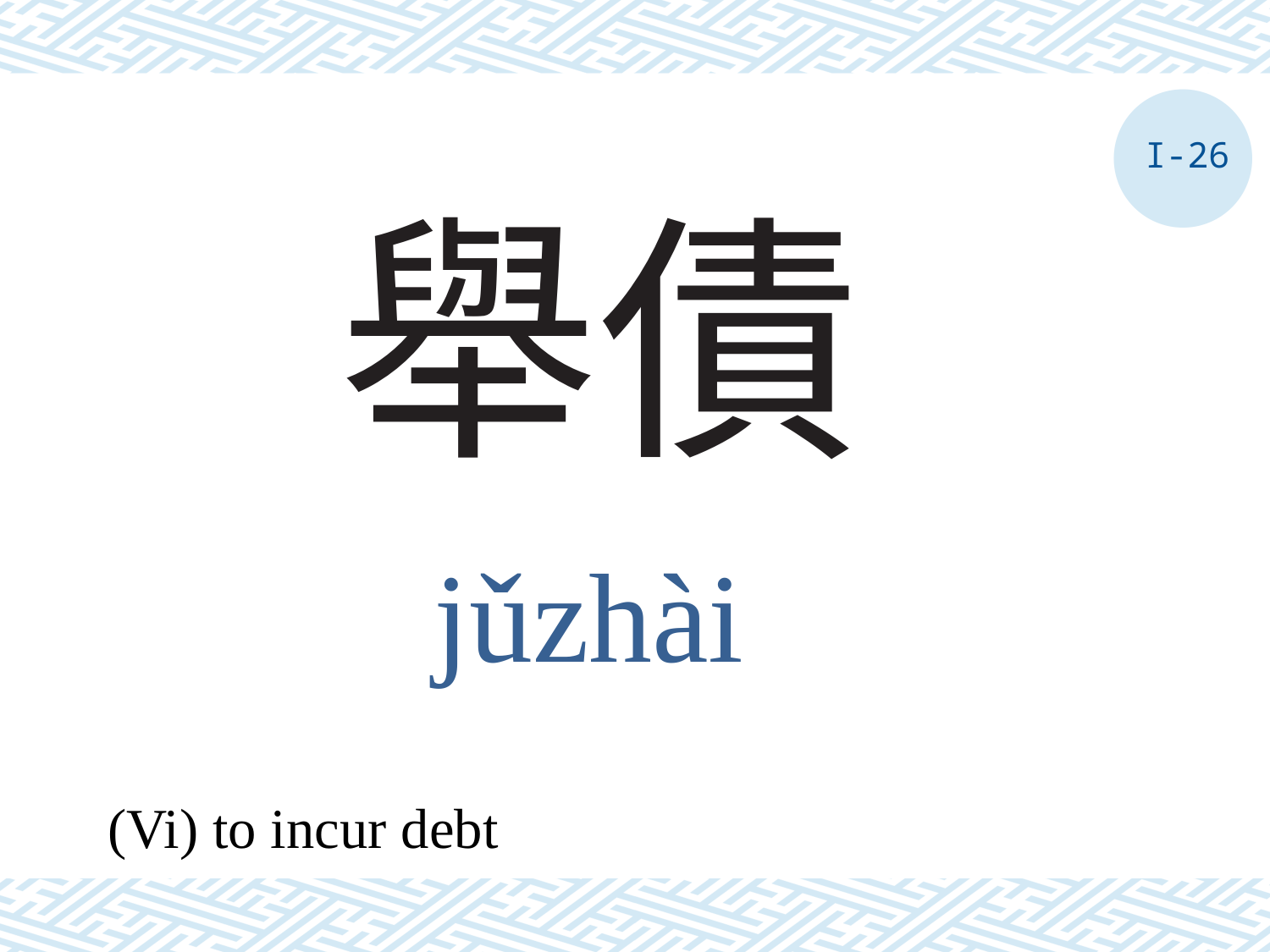

I-26

# 舉債
jǔzhài
(Vi) to incur debt